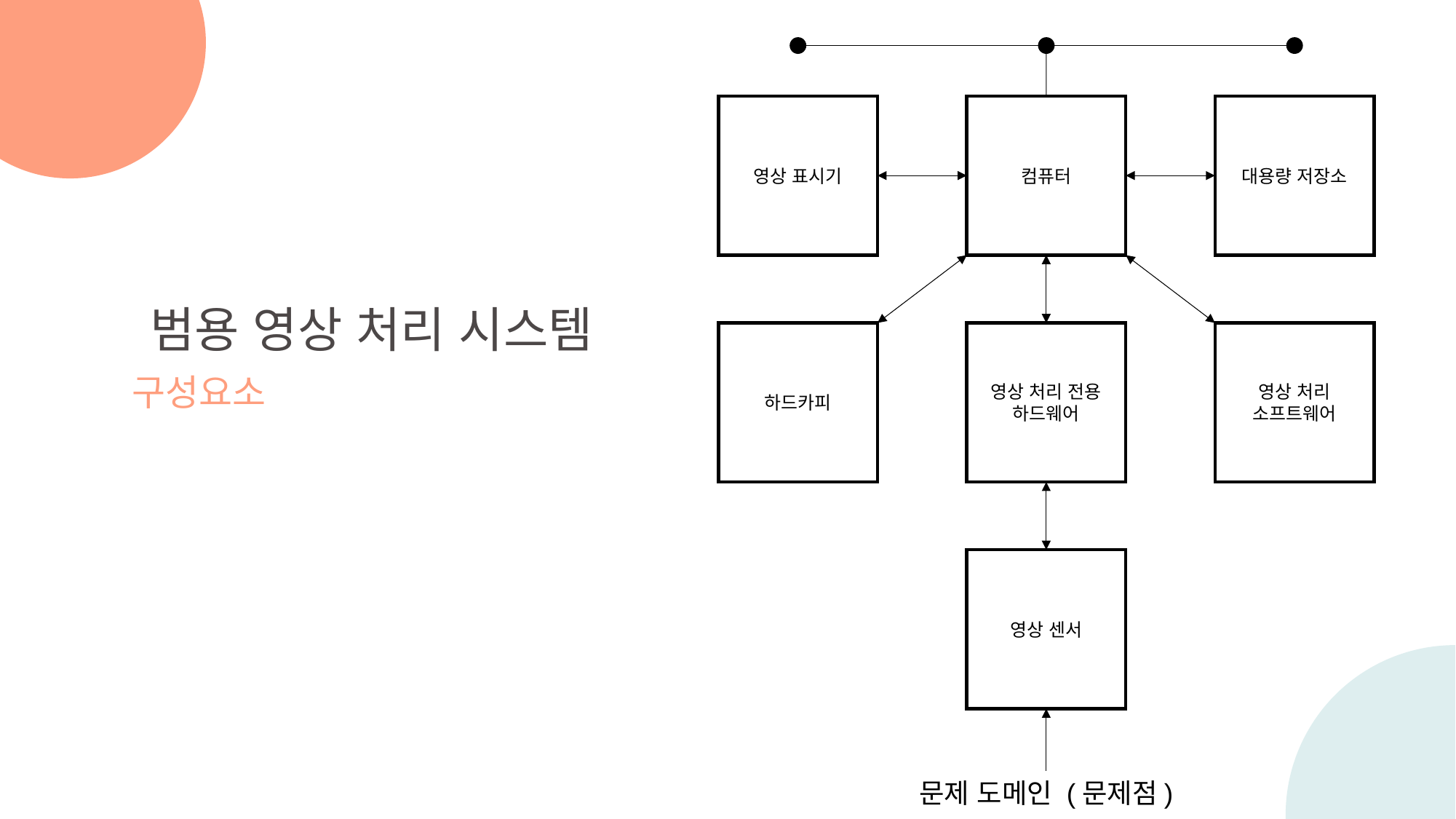

영상 표시기
컴퓨터
대용량 저장소
범용 영상 처리 시스템
구성요소
하드카피
영상 처리 전용
하드웨어
영상 처리
소프트웨어
영상 센서

문제 도메인 (문제점)